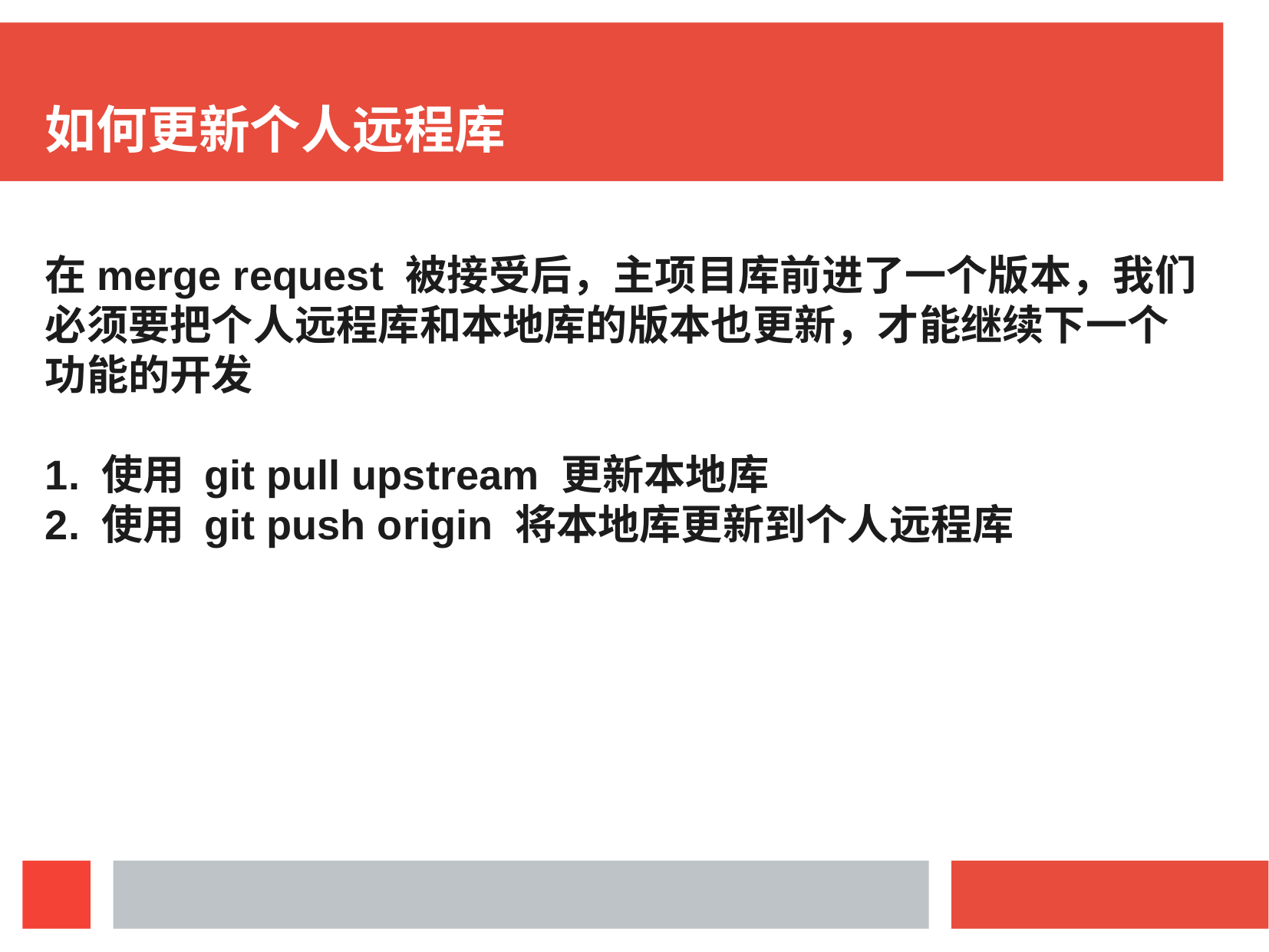

如何更新个人远程库
在merge request 被接受后，主项目库前进了一个版本，我们必须要把个人远程库和本地库的版本也更新，才能继续下一个功能的开发

1. 使用 git pull upstream 更新本地库
2. 使用 git push origin 将本地库更新到个人远程库